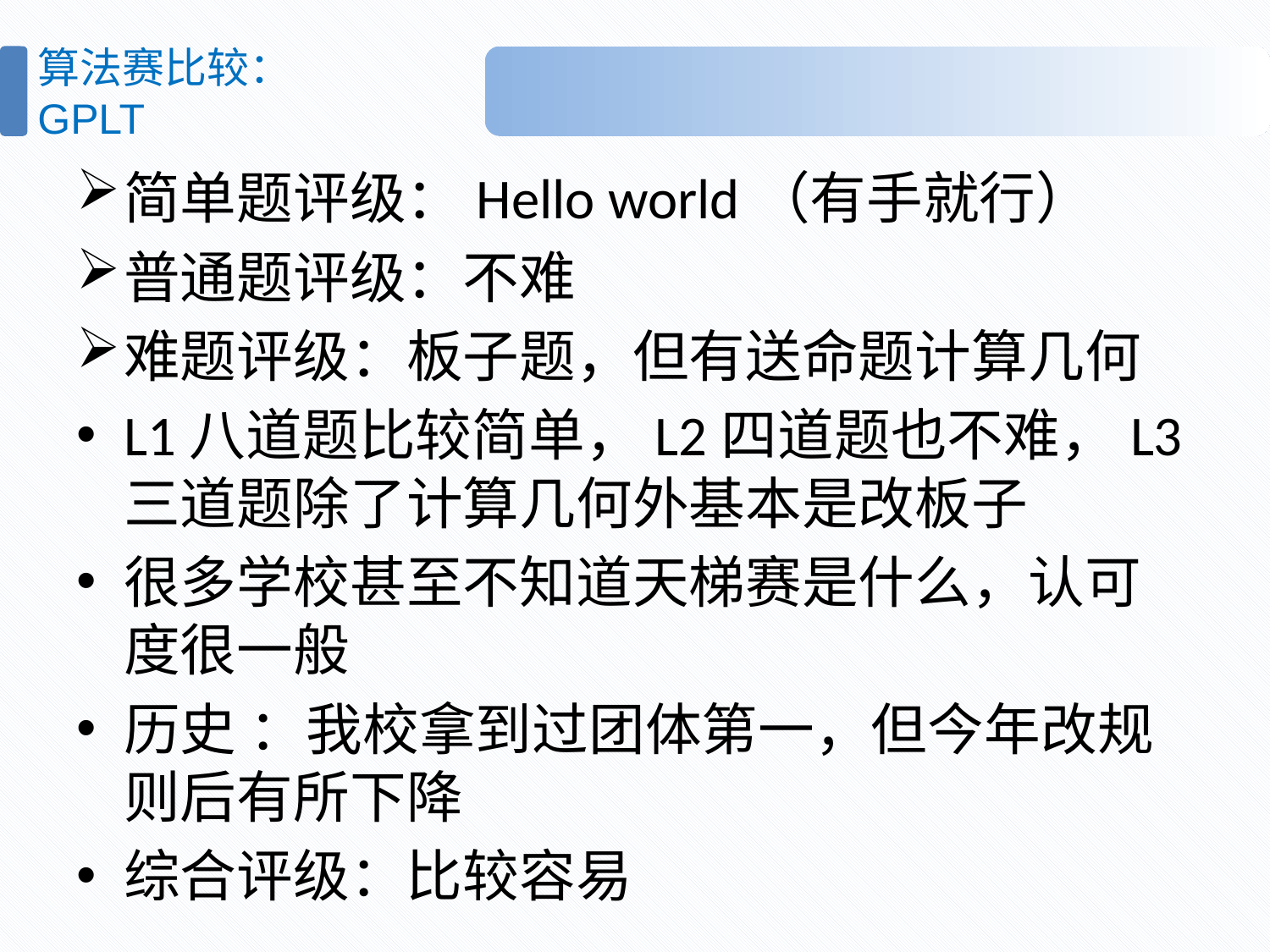

# 算法赛比较： GPLT
简单题评级：Hello world（有手就行）
普通题评级：不难
难题评级：板子题，但有送命题计算几何
L1八道题比较简单，L2四道题也不难，L3三道题除了计算几何外基本是改板子
很多学校甚至不知道天梯赛是什么，认可度很一般
历史 ：我校拿到过团体第一，但今年改规则后有所下降
综合评级：比较容易